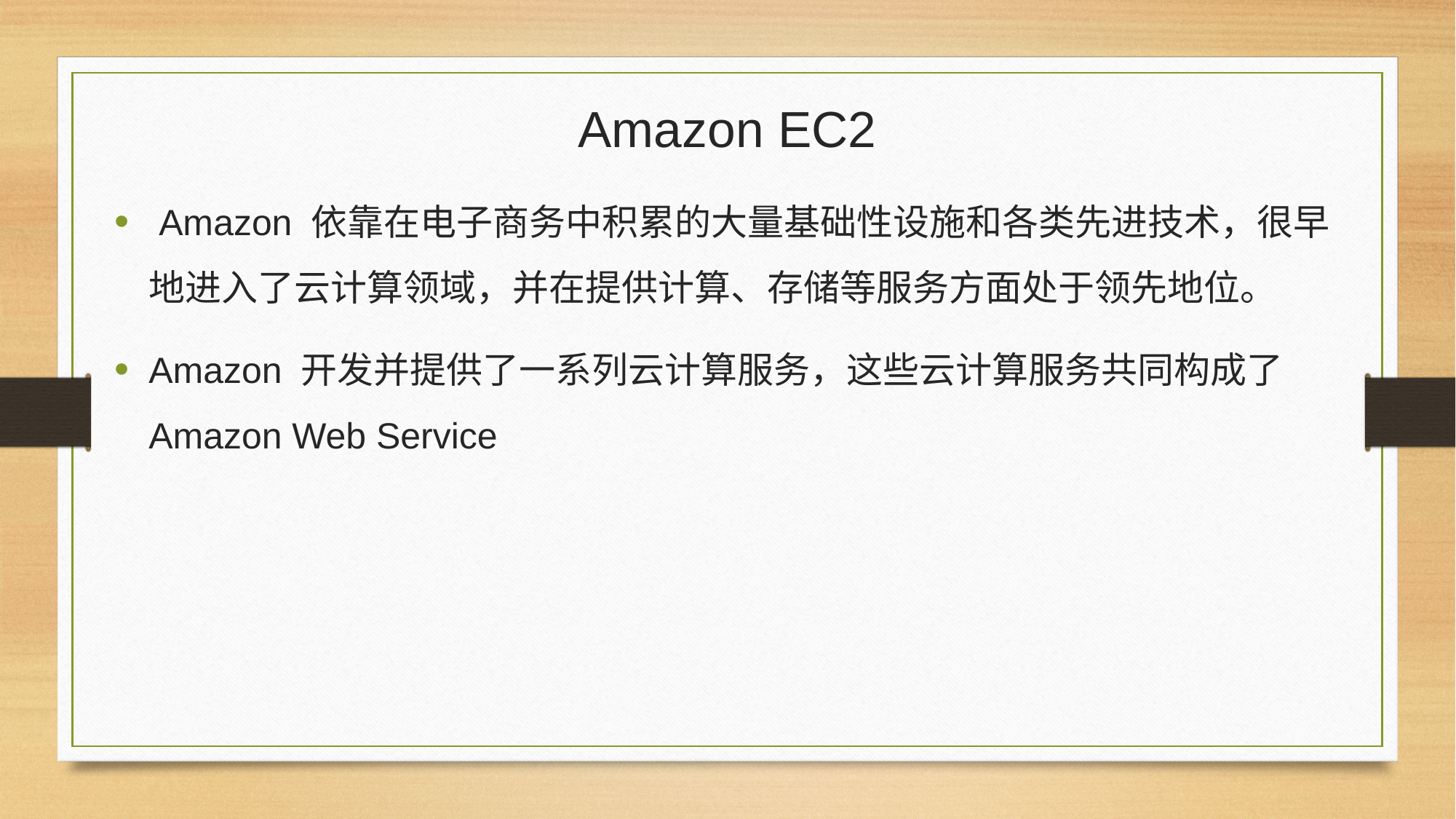

Amazon EC2
 Amazon 依靠在电子商务中积累的大量基础性设施和各类先进技术，很早地进入了云计算领域，并在提供计算、存储等服务方面处于领先地位。
Amazon 开发并提供了一系列云计算服务，这些云计算服务共同构成了 Amazon Web Service